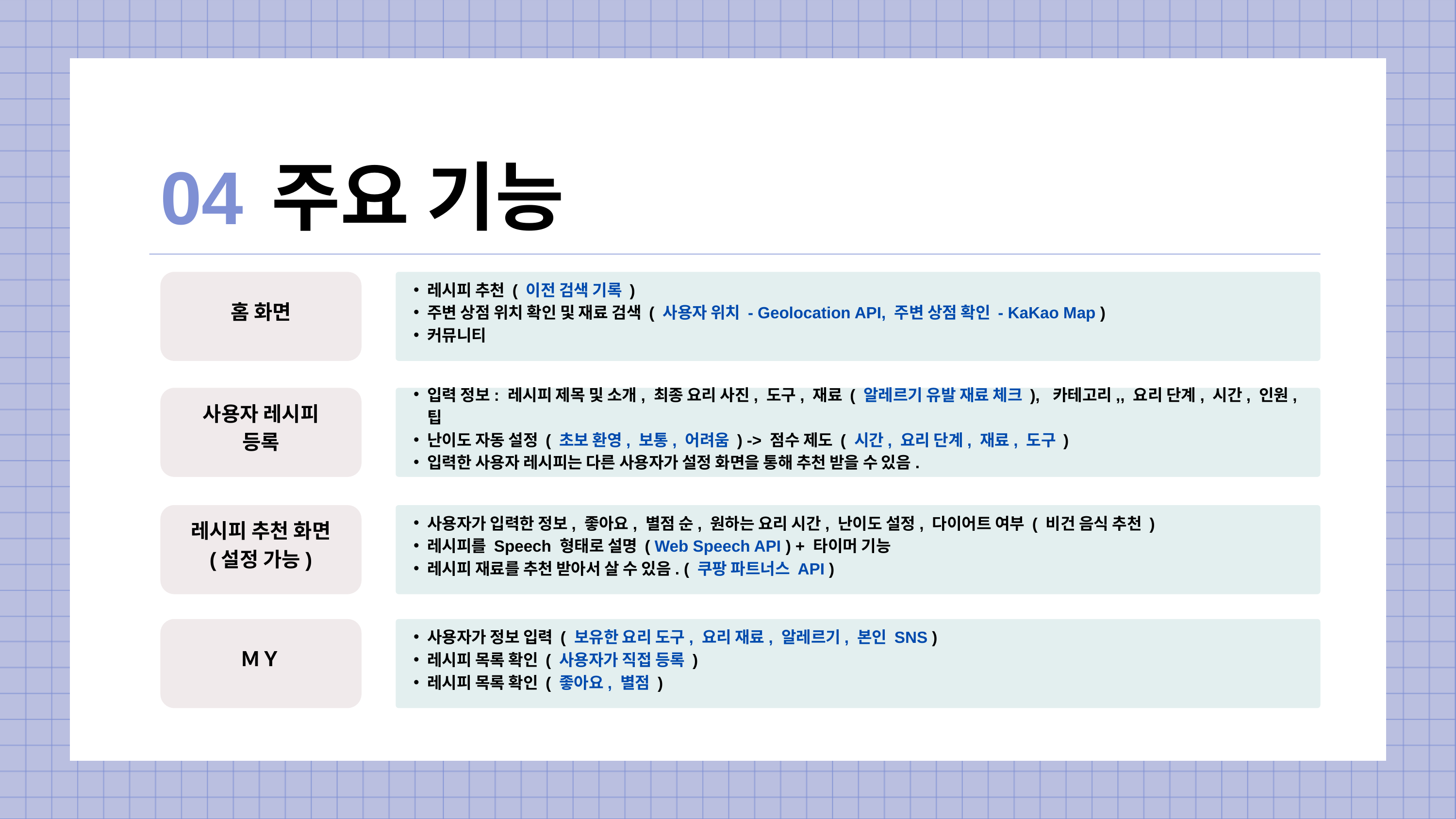

04
주요 기능

홈 화면

레시피 추천 ( 이전 검색 기록 )
주변 상점 위치 확인 및 재료 검색 ( 사용자 위치 - Geolocation API, 주변 상점 확인 - KaKao Map )
커뮤니티

사용자 레시피
등록

입력 정보: 레시피 제목 및 소개, 최종 요리 사진, 도구, 재료 ( 알레르기 유발 재료 체크 ),  카테고리,, 요리 단계, 시간, 인원, 팁
난이도 자동 설정 ( 초보 환영, 보통, 어려움 ) -> 점수 제도 ( 시간, 요리 단계, 재료, 도구 )
입력한 사용자 레시피는 다른 사용자가 설정 화면을 통해 추천 받을 수 있음.

레시피 추천 화면
(설정 가능)

사용자가 입력한 정보, 좋아요, 별점 순, 원하는 요리 시간, 난이도 설정, 다이어트 여부 ( 비건 음식 추천 )
레시피를 Speech 형태로 설명 ( Web Speech API ) + 타이머 기능
레시피 재료를 추천 받아서 살 수 있음. ( 쿠팡 파트너스 API )

ＭＹ

사용자가 정보 입력 ( 보유한 요리 도구, 요리 재료, 알레르기, 본인 SNS )
레시피 목록 확인 ( 사용자가 직접 등록 )
레시피 목록 확인 ( 좋아요, 별점 )